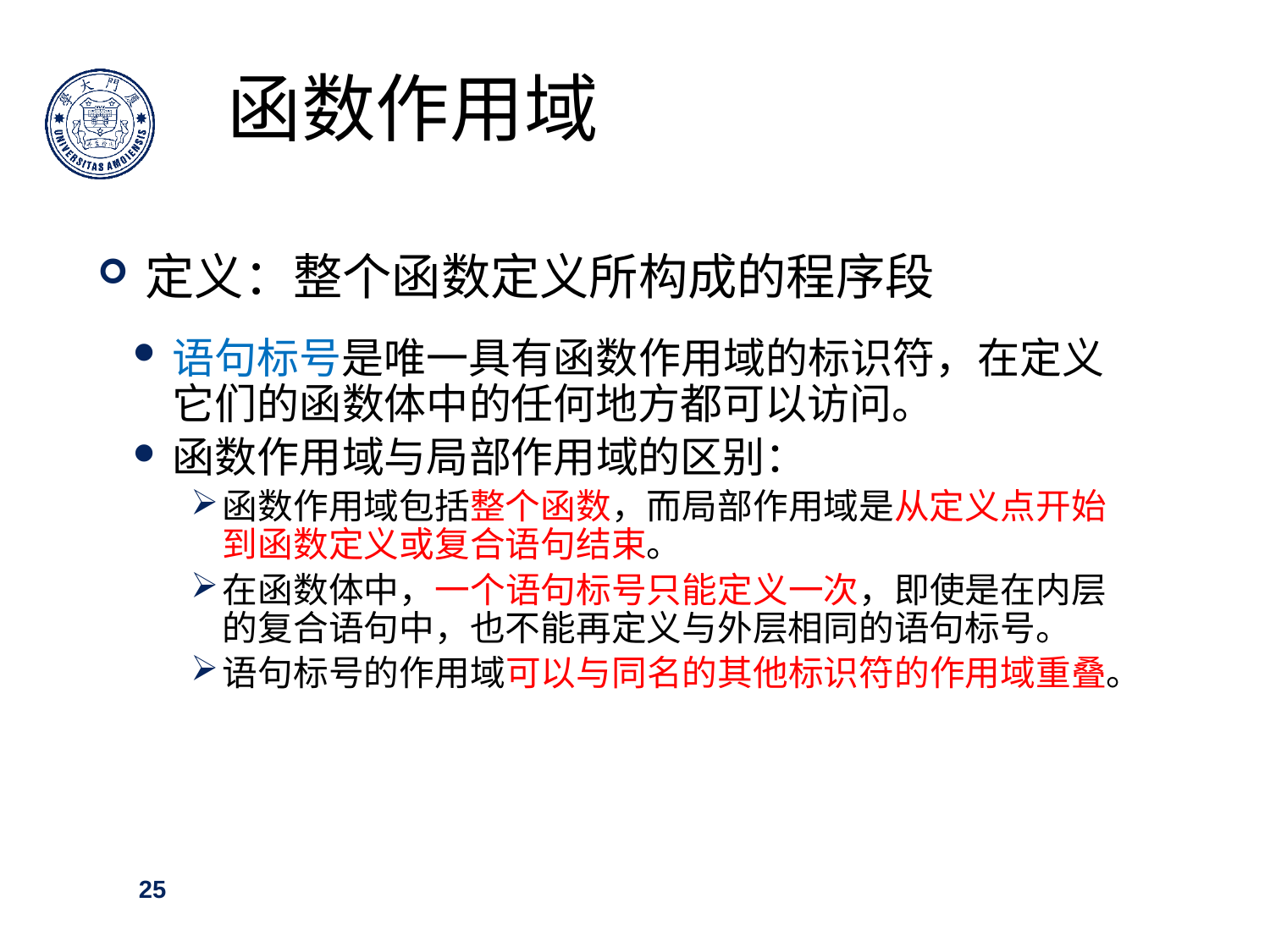

函数作用域
定义：整个函数定义所构成的程序段

语句标号是唯一具有函数作用域的标识符，在定义它们的函数体中的任何地方都可以访问。
函数作用域与局部作用域的区别：
函数作用域包括整个函数，而局部作用域是从定义点开始到函数定义或复合语句结束。
在函数体中，一个语句标号只能定义一次，即使是在内层的复合语句中，也不能再定义与外层相同的语句标号。
语句标号的作用域可以与同名的其他标识符的作用域重叠。

25